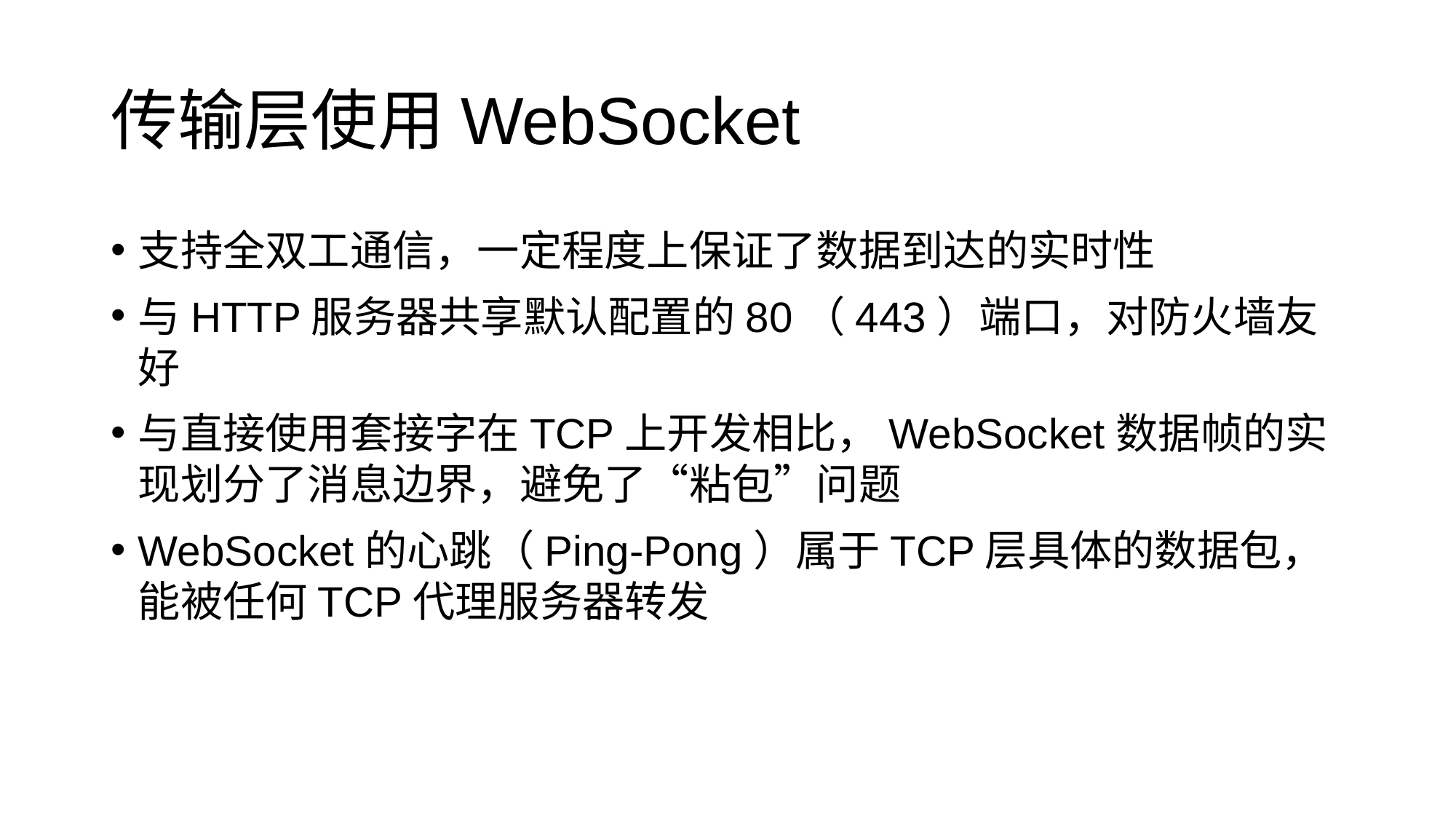

# 传输层使用WebSocket
支持全双工通信，一定程度上保证了数据到达的实时性
与HTTP服务器共享默认配置的80（443）端口，对防火墙友好
与直接使用套接字在TCP上开发相比，WebSocket数据帧的实现划分了消息边界，避免了“粘包”问题
WebSocket的心跳（Ping-Pong）属于TCP层具体的数据包，能被任何TCP代理服务器转发